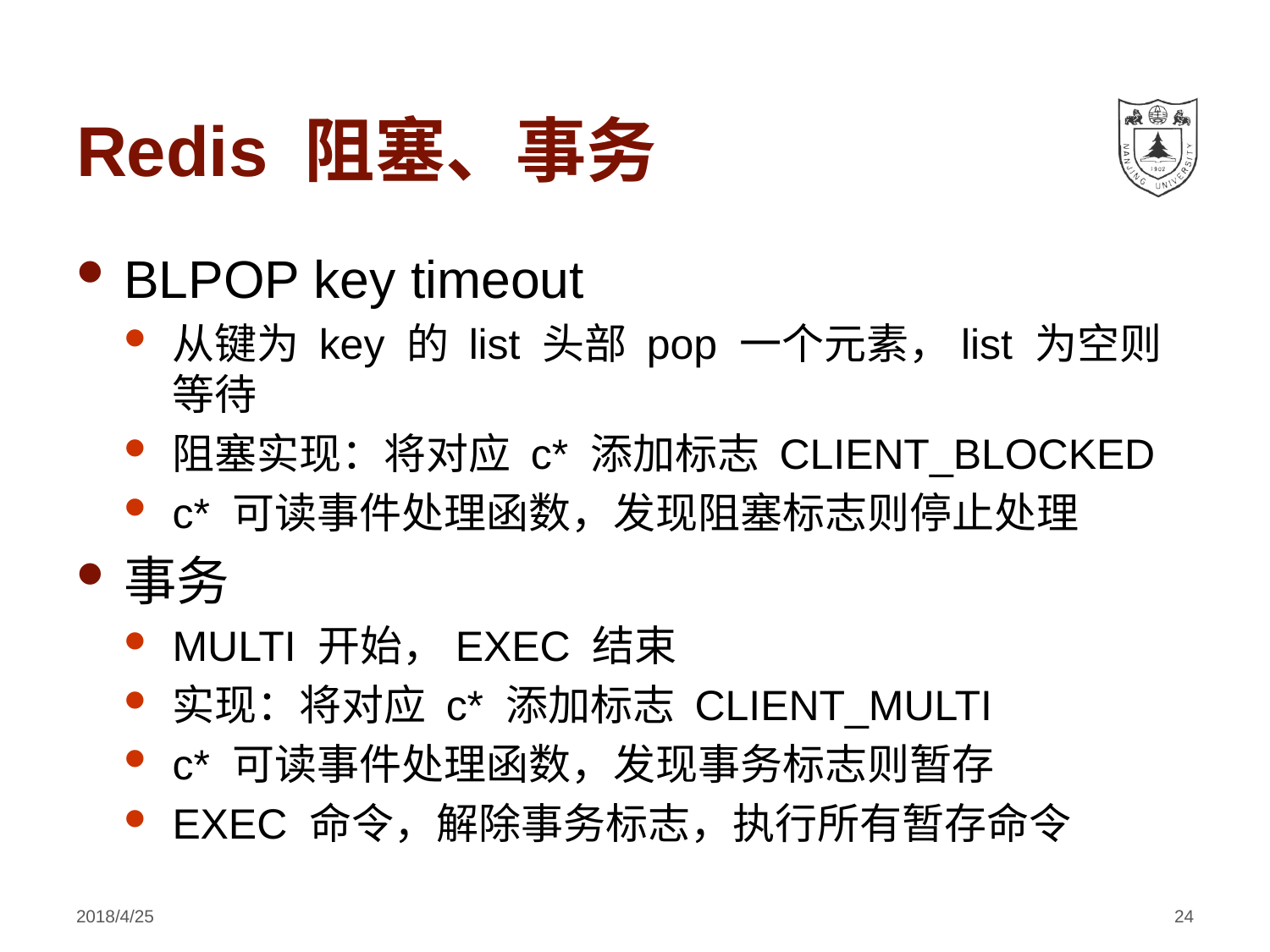

# Redis 阻塞、事务
BLPOP key timeout
从键为 key 的 list 头部 pop 一个元素，list 为空则等待
阻塞实现：将对应 c* 添加标志 CLIENT_BLOCKED
c* 可读事件处理函数，发现阻塞标志则停止处理
事务
MULTI 开始，EXEC 结束
实现：将对应 c* 添加标志 CLIENT_MULTI
c* 可读事件处理函数，发现事务标志则暂存
EXEC 命令，解除事务标志，执行所有暂存命令
2018/4/25

24